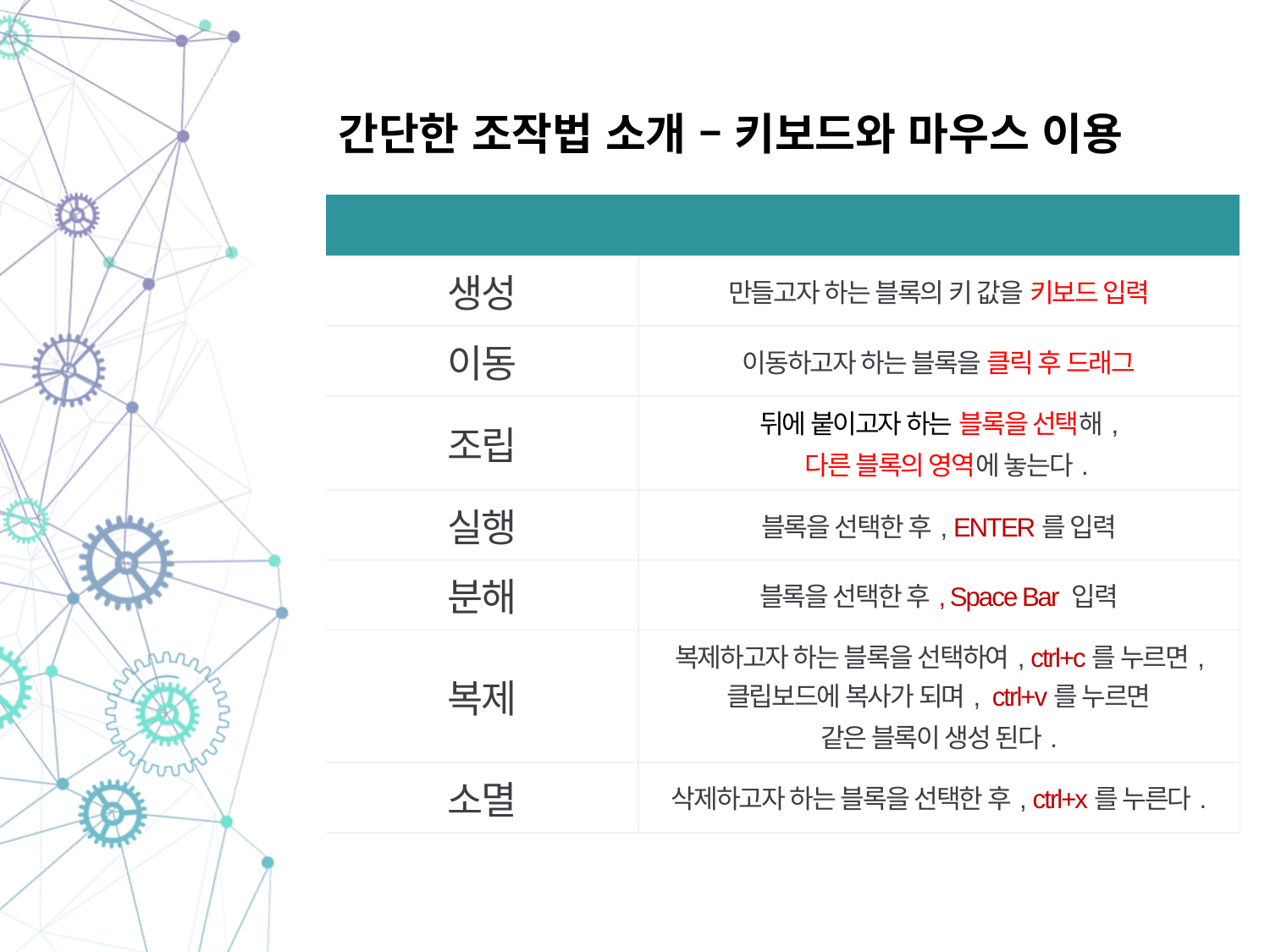

간단한 조작법 소개 – 키보드와 마우스 이용
| 기능 | 조작방법 |
| --- | --- |
| 생성 | 만들고자 하는 블록의 키 값을 키보드 입력 |
| 이동 | 이동하고자 하는 블록을 클릭 후 드래그 |
| 조립 | 뒤에 붙이고자 하는 블록을 선택해, 다른 블록의 영역에 놓는다. |
| 실행 | 블록을 선택한 후, ENTER를 입력 |
| 분해 | 블록을 선택한 후, Space Bar 입력 |
| 복제 | 복제하고자 하는 블록을 선택하여, ctrl+c를 누르면, 클립보드에 복사가 되며, ctrl+v를 누르면 같은 블록이 생성 된다. |
| 소멸 | 삭제하고자 하는 블록을 선택한 후, ctrl+x를 누른다. |